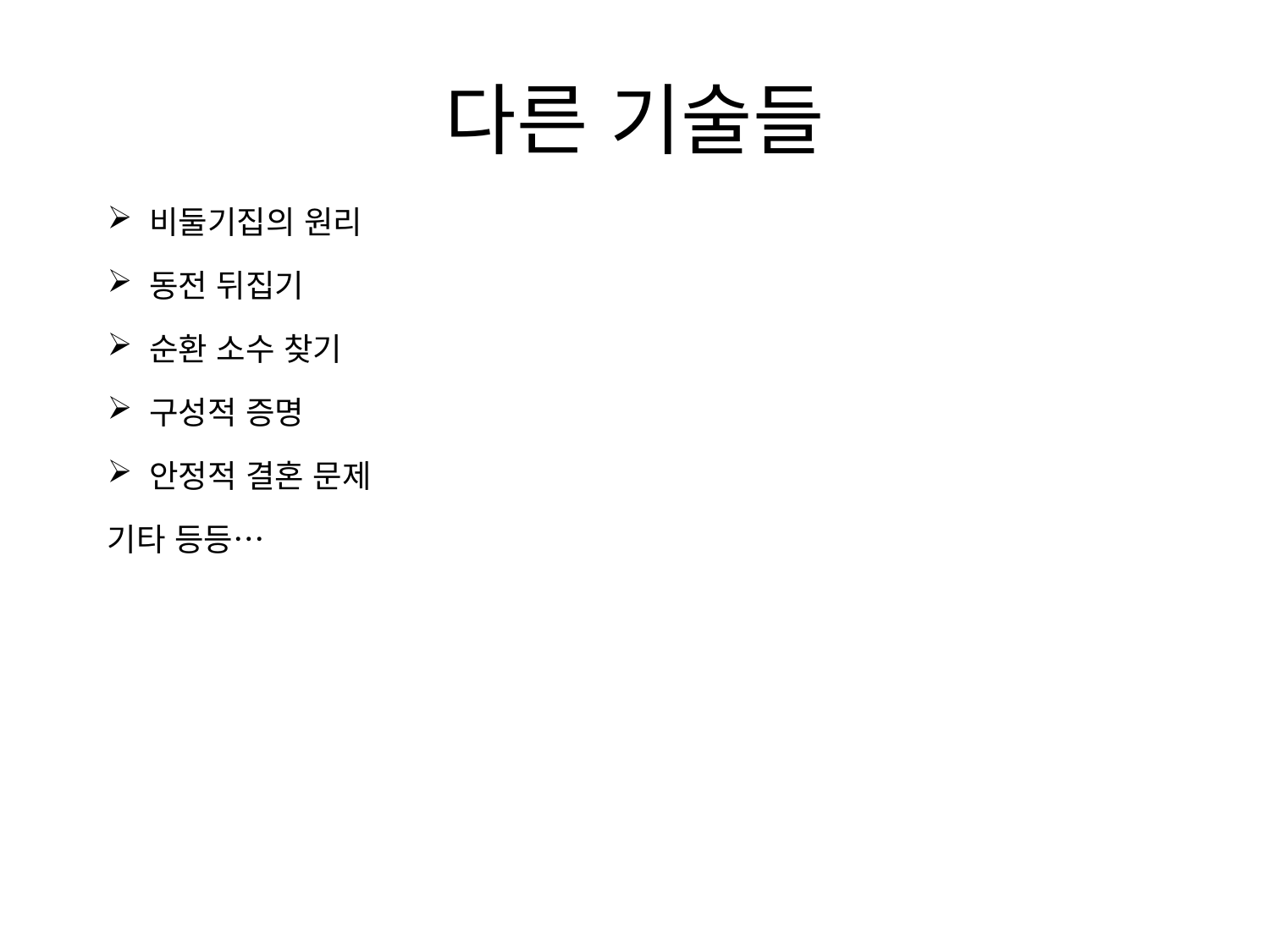

# 다른 기술들
 비둘기집의 원리

 동전 뒤집기

 순환 소수 찾기

 구성적 증명

 안정적 결혼 문제

기타 등등…